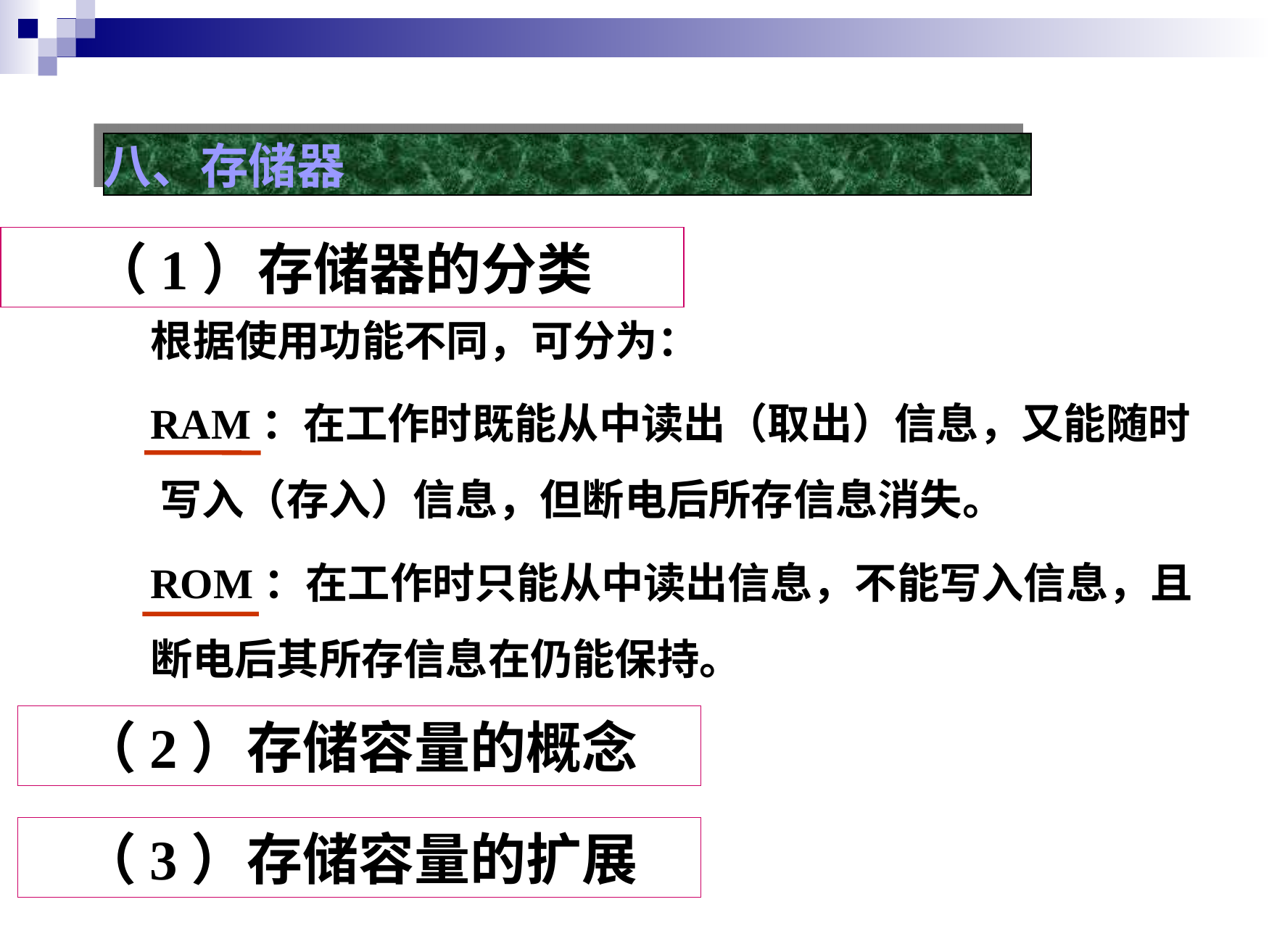

八、存储器
（1）存储器的分类
根据使用功能不同，可分为：
RAM：在工作时既能从中读出（取出）信息，又能随时   写入（存入）信息，但断电后所存信息消失。

ROM：在工作时只能从中读出信息，不能写入信息，且断电后其所存信息在仍能保持。

（2）存储容量的概念
（3）存储容量的扩展